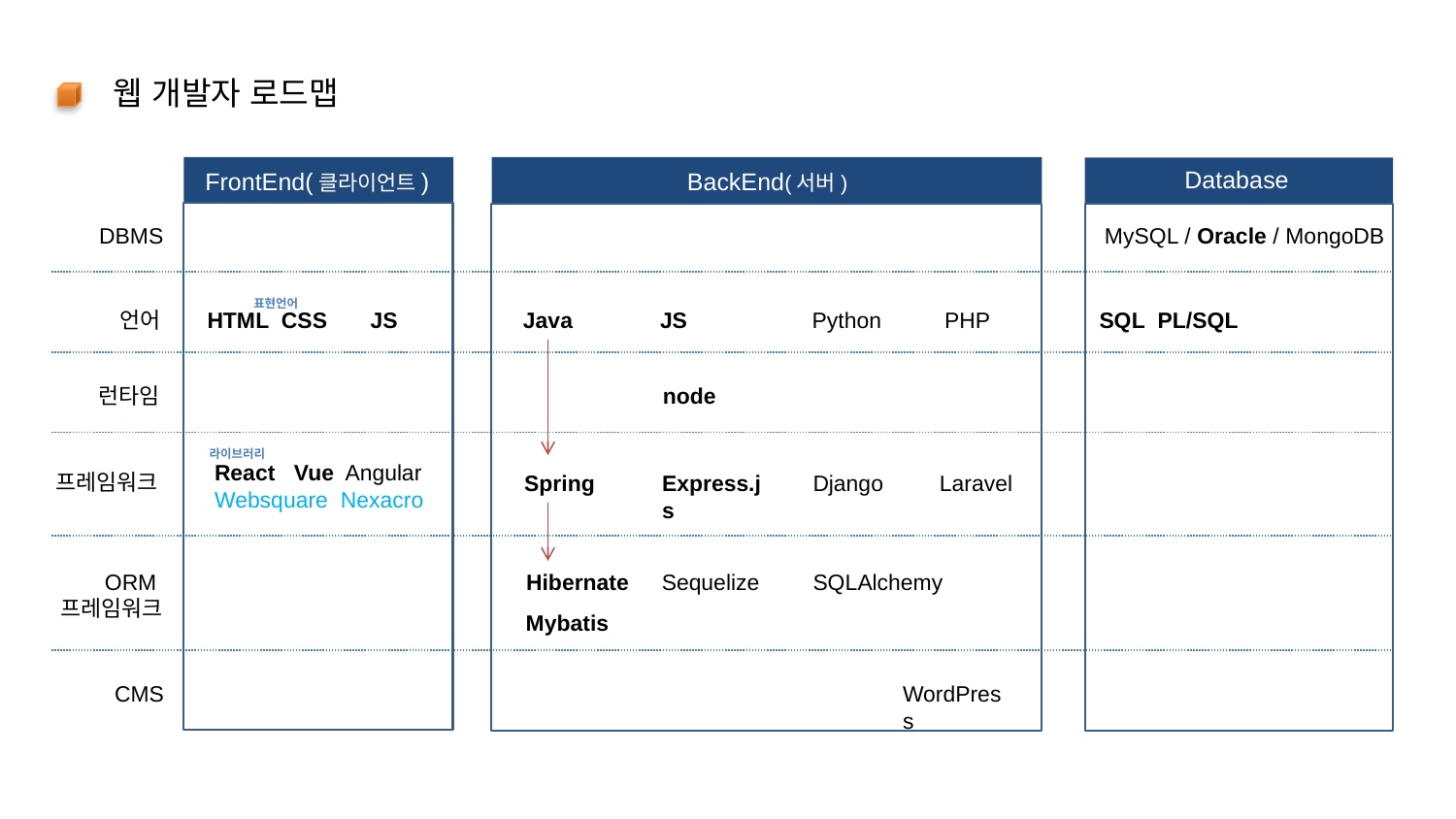

웹 개발자 로드맵

FrontEnd(클라이언트)

BackEnd(서버)
Database

DBMS
MySQL / Oracle / MongoDB
표현언어
언어
HTML  CSS
JS
Java
JS
Python
PHP
SQL  PL/SQL
런타임
node
라이브러리
React   Vue  Angular
Websquare  Nexacro
프레임워크
Spring
Express.js
Django
Laravel
ORM
프레임워크
Hibernate
Sequelize
SQLAlchemy
Mybatis
CMS
WordPress